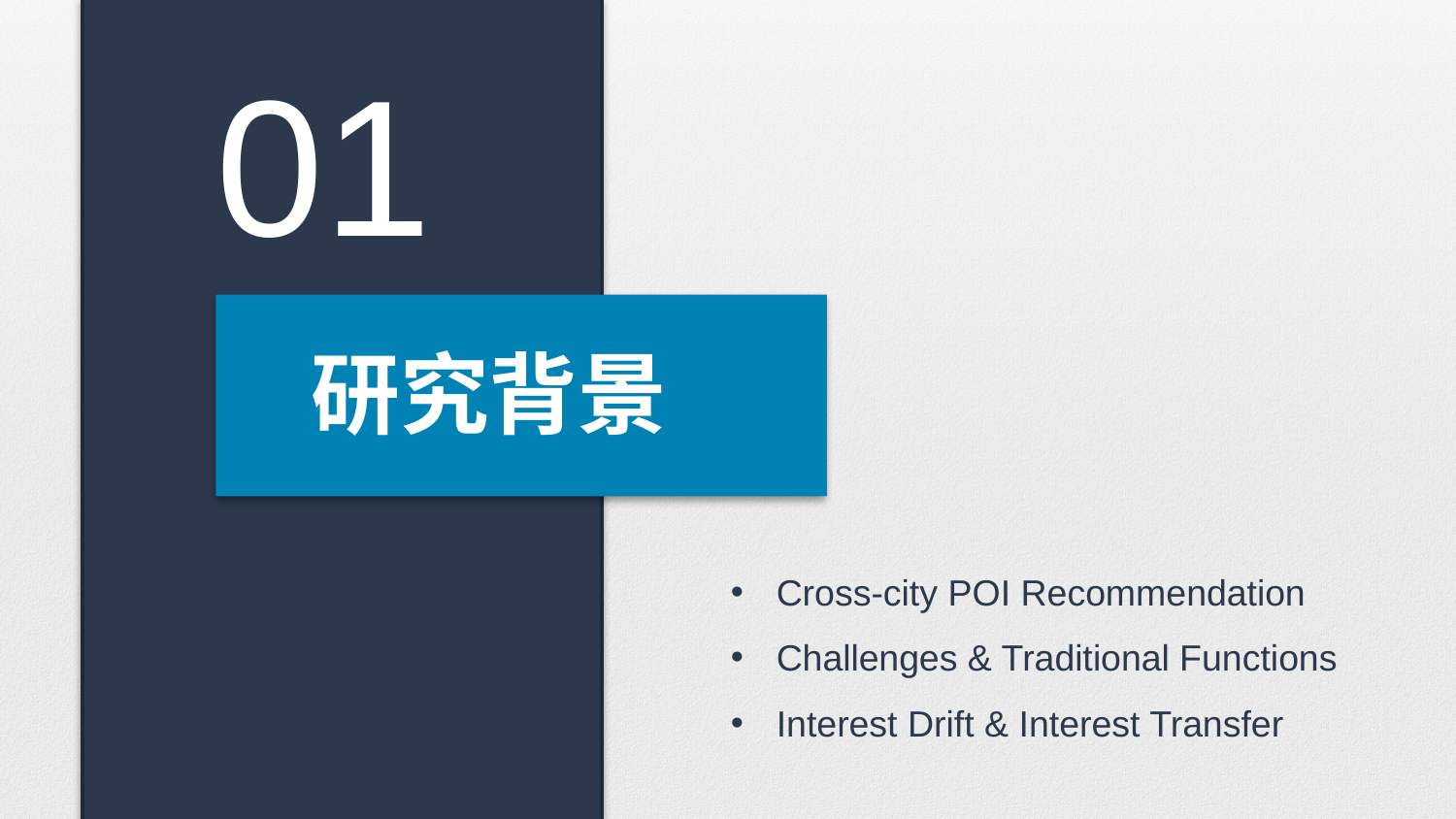

01

研究背景
Cross-city POI Recommendation
Challenges & Traditional Functions
Interest Drift & Interest Transfer